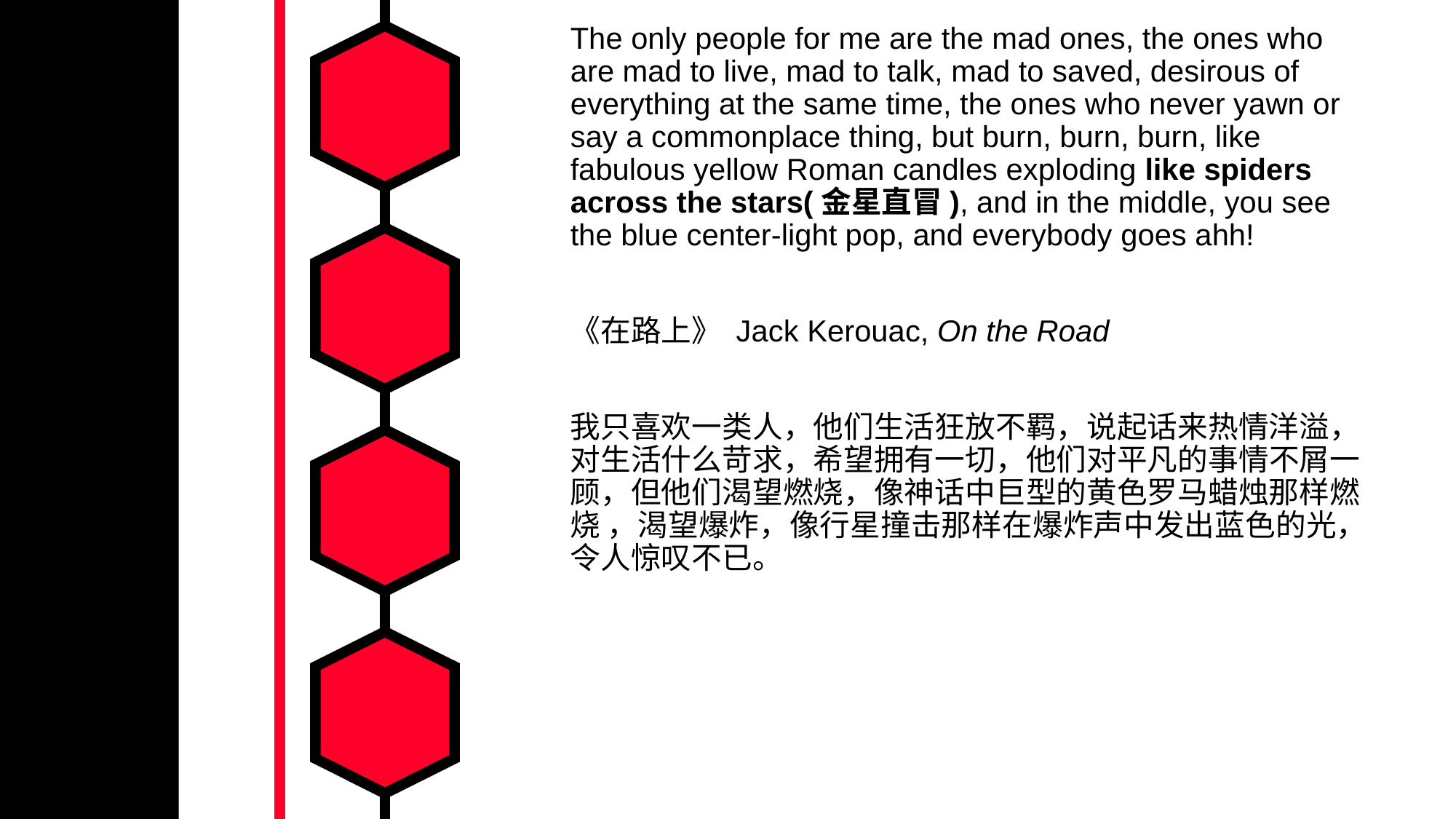

#
The only people for me are the mad ones, the ones who are mad to live, mad to talk, mad to saved, desirous of everything at the same time, the ones who never yawn or say a commonplace thing, but burn, burn, burn, like fabulous yellow Roman candles exploding like spiders across the stars(金星直冒), and in the middle, you see the blue center-light pop, and everybody goes ahh!

《在路上》 Jack Kerouac, On the Road

我只喜欢一类人，他们生活狂放不羁，说起话来热情洋溢，对生活什么苛求，希望拥有一切，他们对平凡的事情不屑一顾，但他们渴望燃烧，像神话中巨型的黄色罗马蜡烛那样燃烧 ，渴望爆炸，像行星撞击那样在爆炸声中发出蓝色的光，令人惊叹不已。